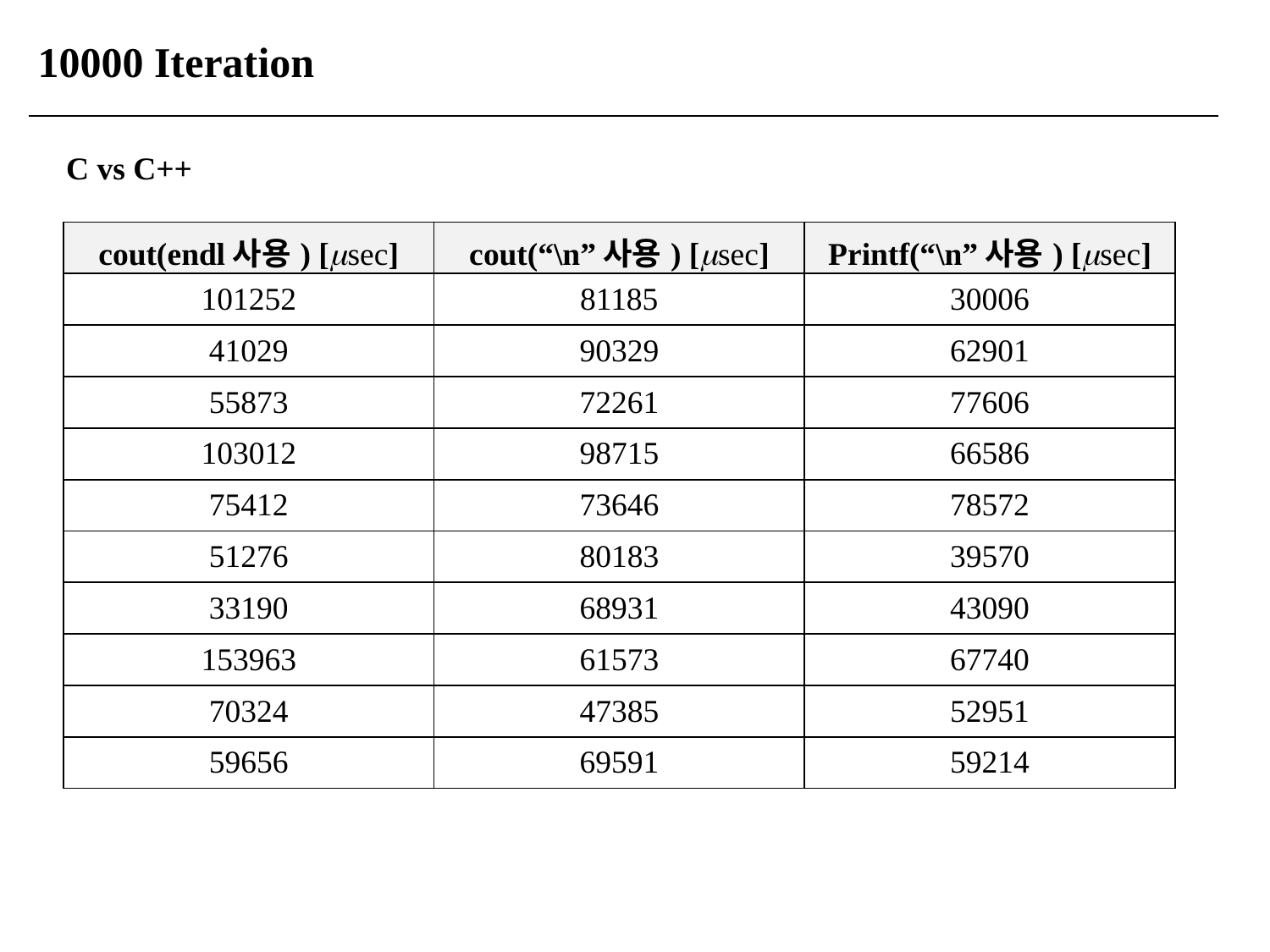

10000 Iteration
C vs C++
| cout(endl사용) [μsec] | cout(“\n”사용) [μsec] | Printf(“\n”사용) [μsec] |
| --- | --- | --- |
| 101252 | 81185 | 30006 |
| 41029 | 90329 | 62901 |
| 55873 | 72261 | 77606 |
| 103012 | 98715 | 66586 |
| 75412 | 73646 | 78572 |
| 51276 | 80183 | 39570 |
| 33190 | 68931 | 43090 |
| 153963 | 61573 | 67740 |
| 70324 | 47385 | 52951 |
| 59656 | 69591 | 59214 |